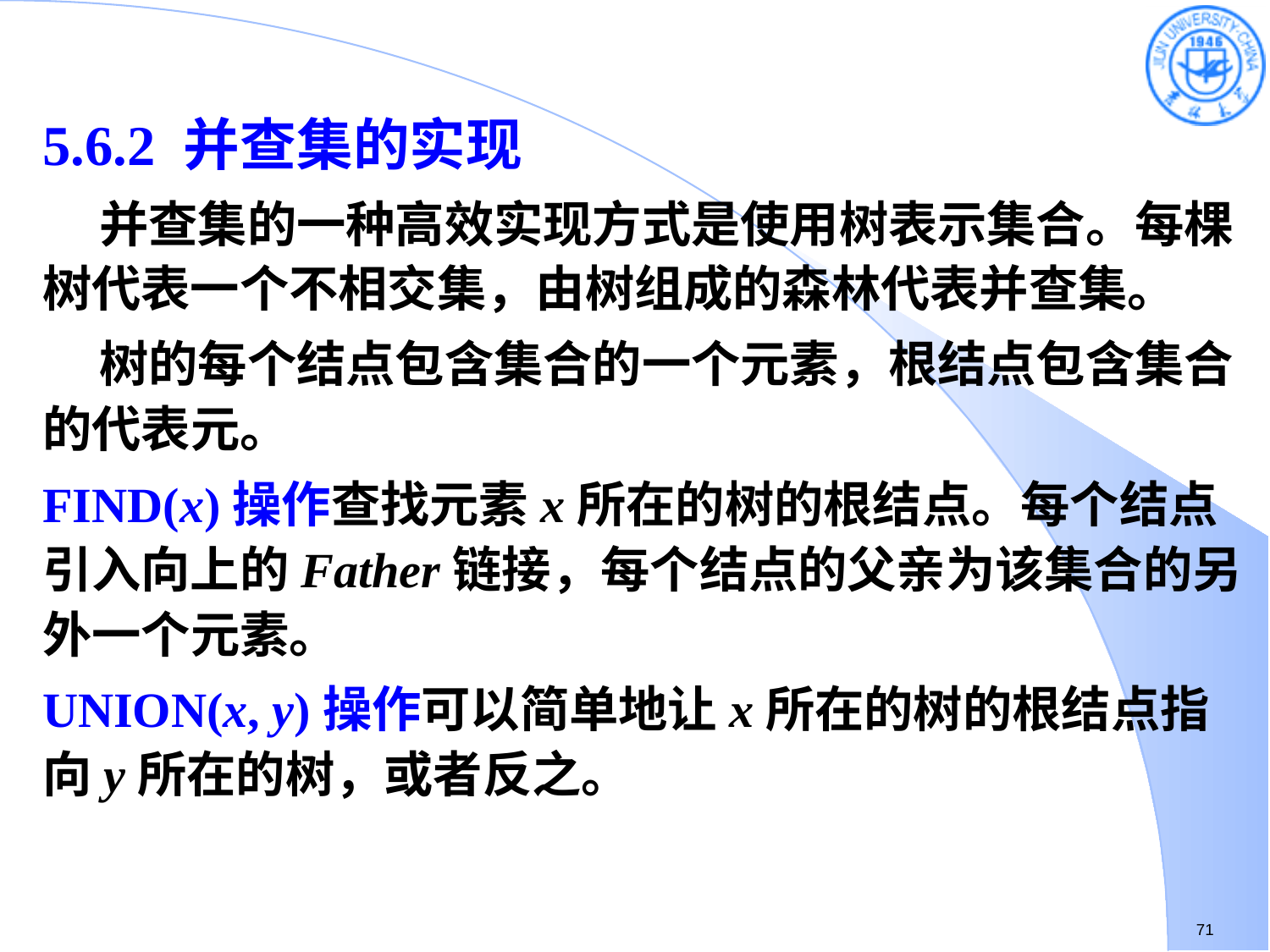

5.6.2 并查集的实现
    并查集的一种高效实现方式是使用树表示集合。每棵树代表一个不相交集，由树组成的森林代表并查集。
    树的每个结点包含集合的一个元素，根结点包含集合的代表元。
FIND(x)操作查找元素x所在的树的根结点。每个结点引入向上的Father链接，每个结点的父亲为该集合的另外一个元素。
UNION(x, y)操作可以简单地让x所在的树的根结点指向y所在的树，或者反之。